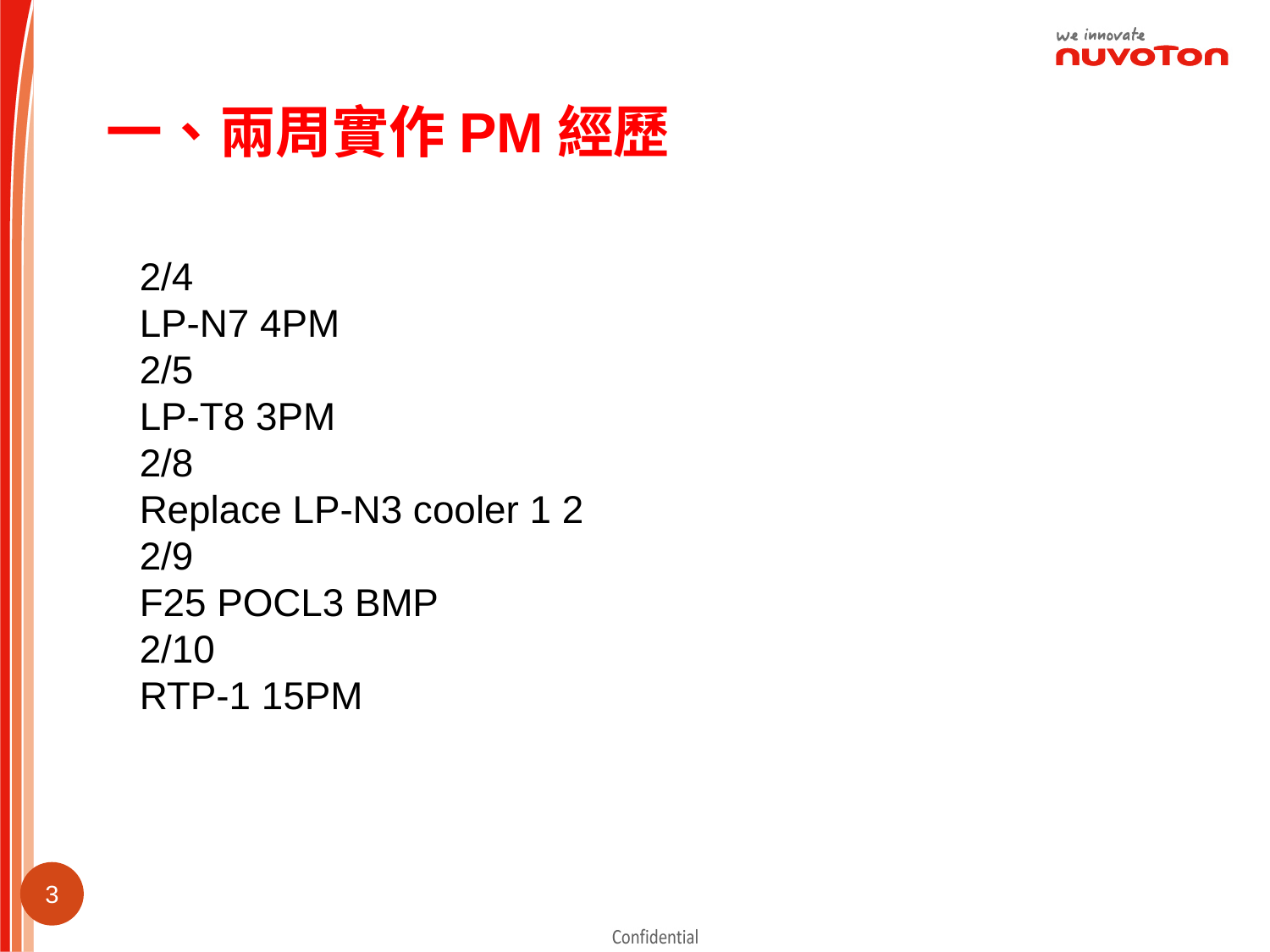

# 一、兩周實作PM經歷
2/4
LP-N7 4PM
2/5
LP-T8 3PM
2/8
Replace LP-N3 cooler 1 2
2/9
F25 POCL3 BMP
2/10
RTP-1 15PM

3